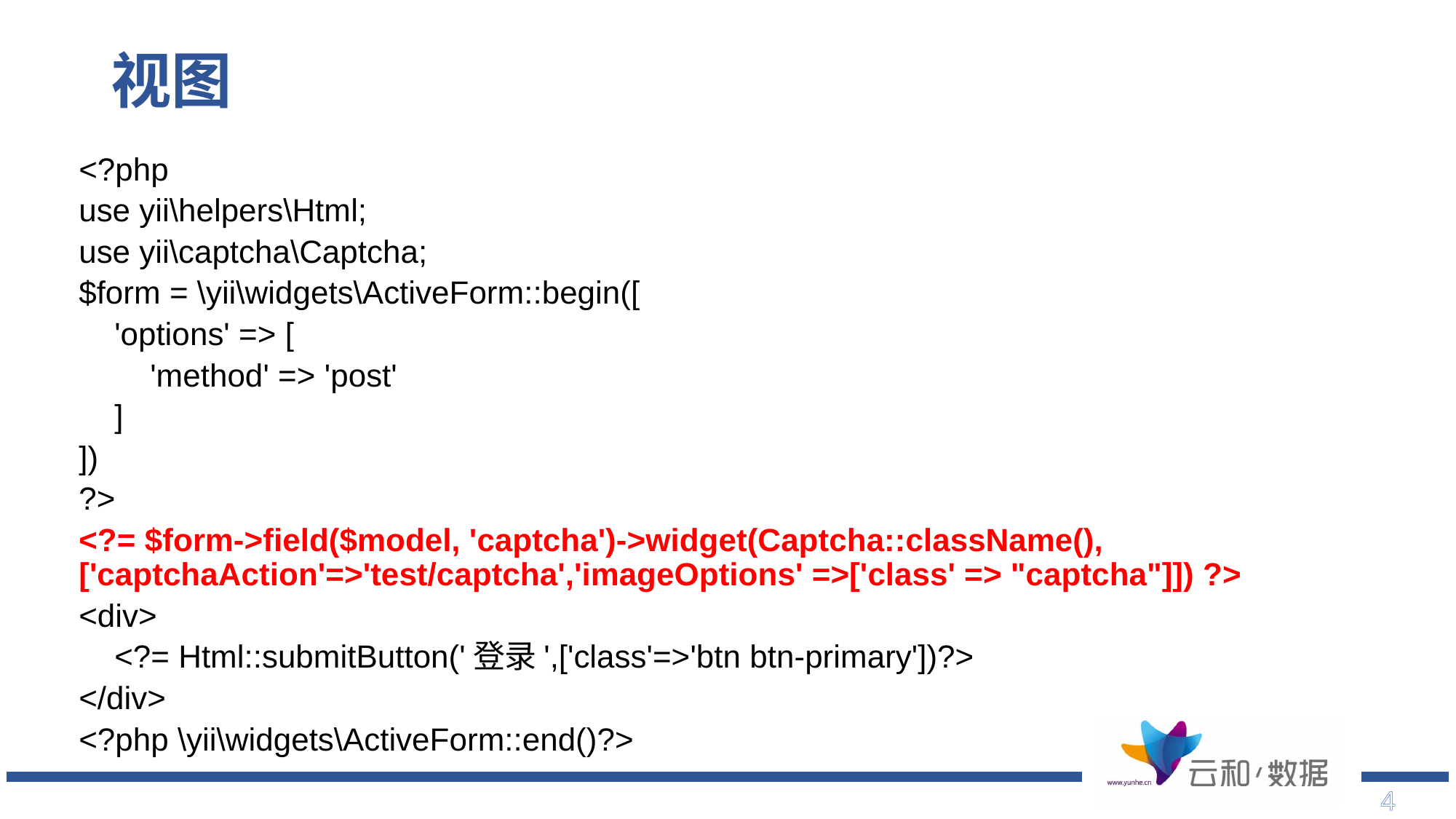

# 视图
<?php
use yii\helpers\Html;
use yii\captcha\Captcha;
$form = \yii\widgets\ActiveForm::begin([
    'options' => [
        'method' => 'post'
    ]
])
?>
<?= $form->field($model, 'captcha')->widget(Captcha::className(), ['captchaAction'=>'test/captcha','imageOptions' =>['class' => "captcha"]]) ?>
<div>
    <?= Html::submitButton('登录',['class'=>'btn btn-primary'])?>
</div>
<?php \yii\widgets\ActiveForm::end()?>